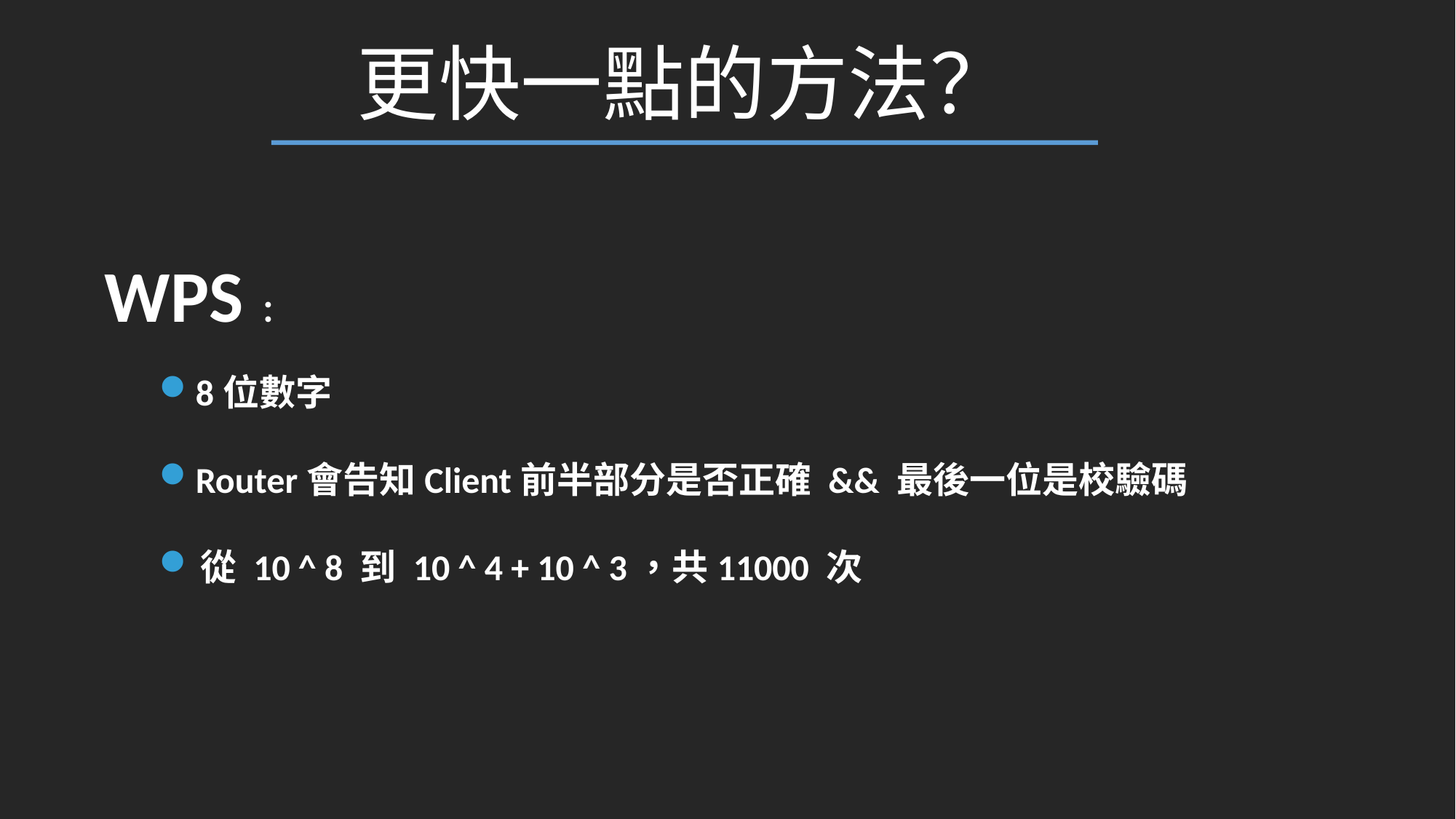

更快一點的方法？
WPS：

8位數字

Router會告知Client前半部分是否正確 && 最後一位是校驗碼

從 10 ^ 8 到 10 ^ 4 + 10 ^ 3，共11000 次